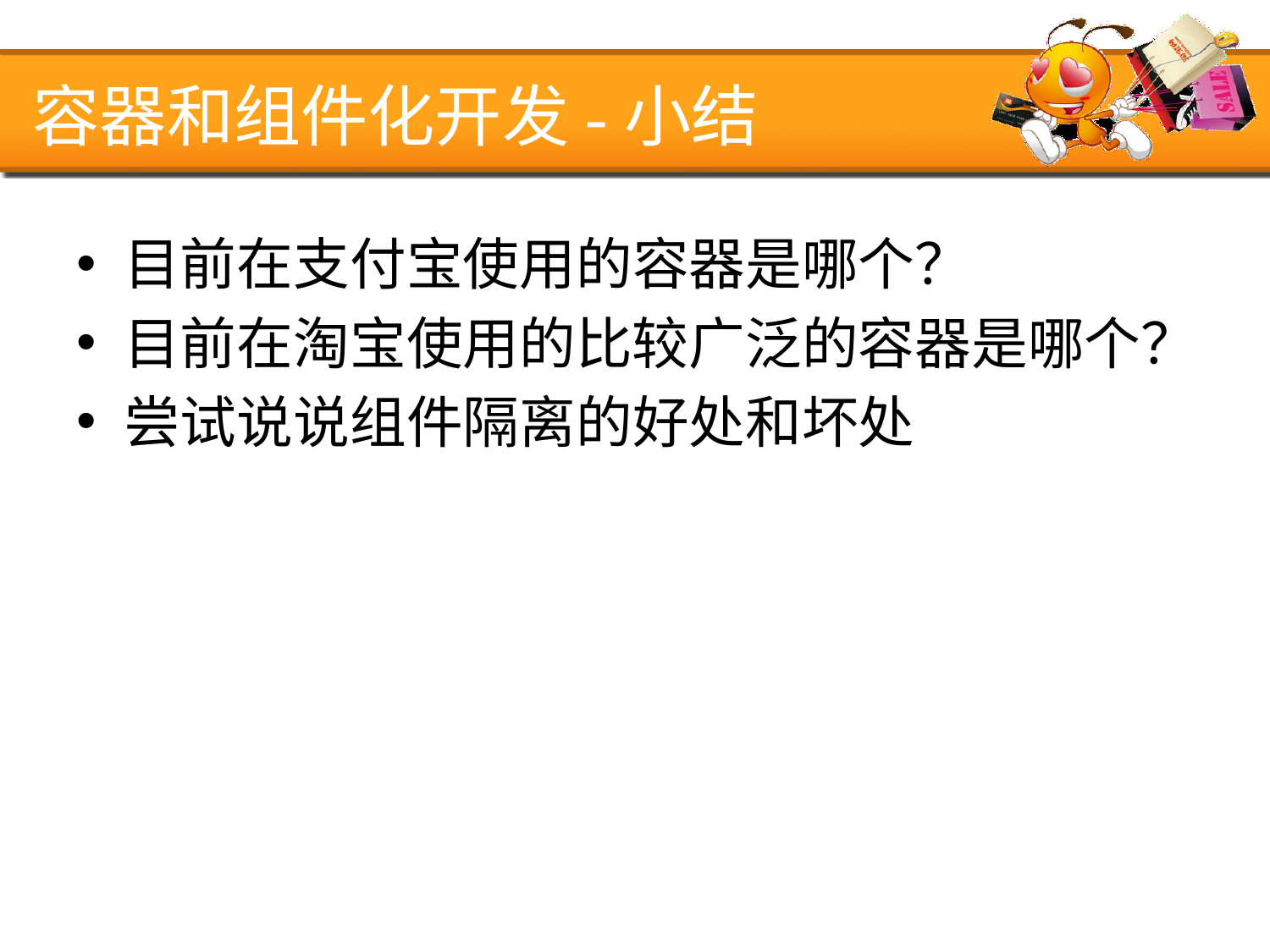

# 容器和组件化开发-小结
目前在支付宝使用的容器是哪个？
目前在淘宝使用的比较广泛的容器是哪个？
尝试说说组件隔离的好处和坏处